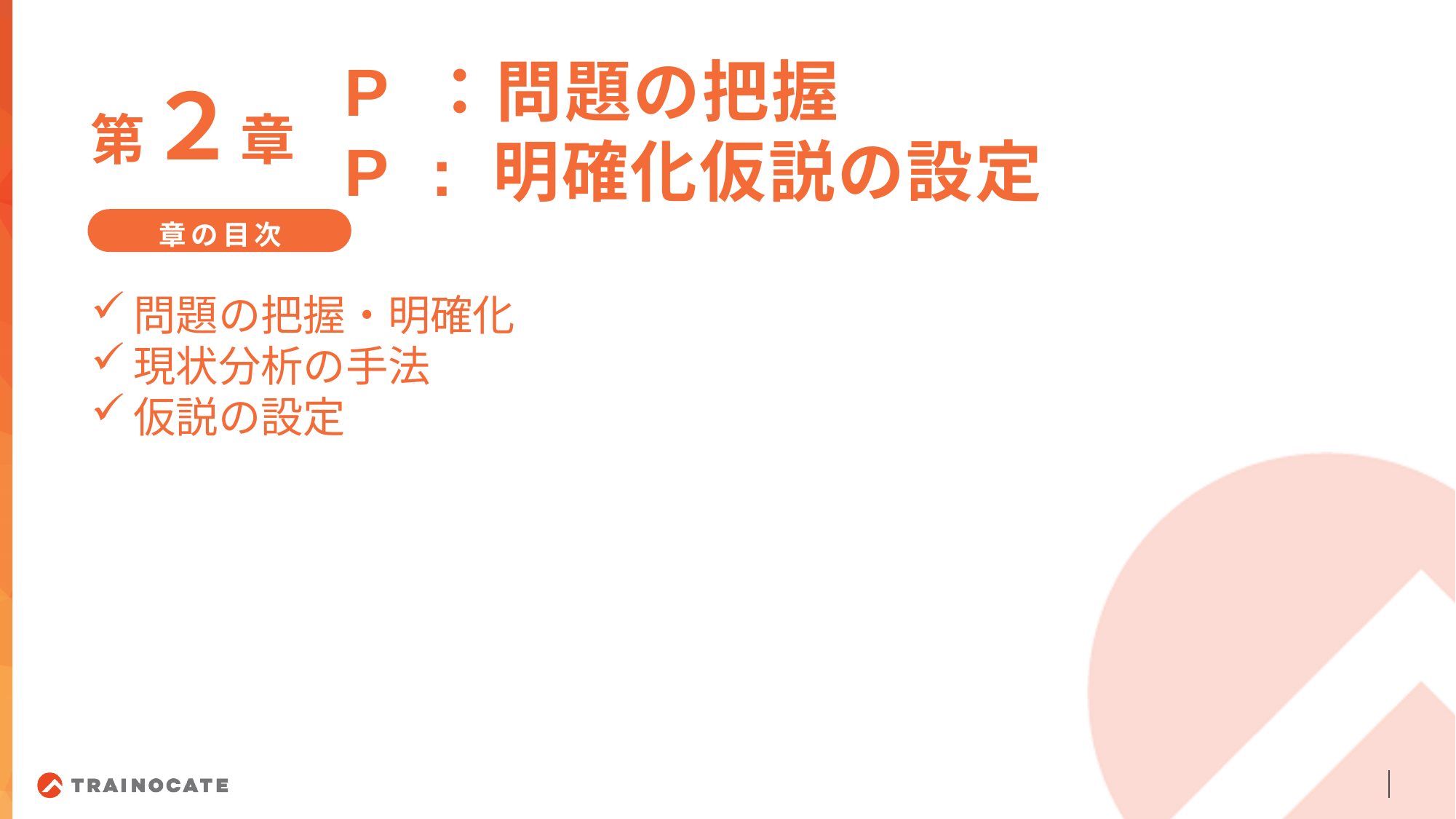

P ：問題の把握
P  : 明確化仮説の設定
第２章
章の目次
問題の把握・明確化
現状分析の手法
仮説の設定